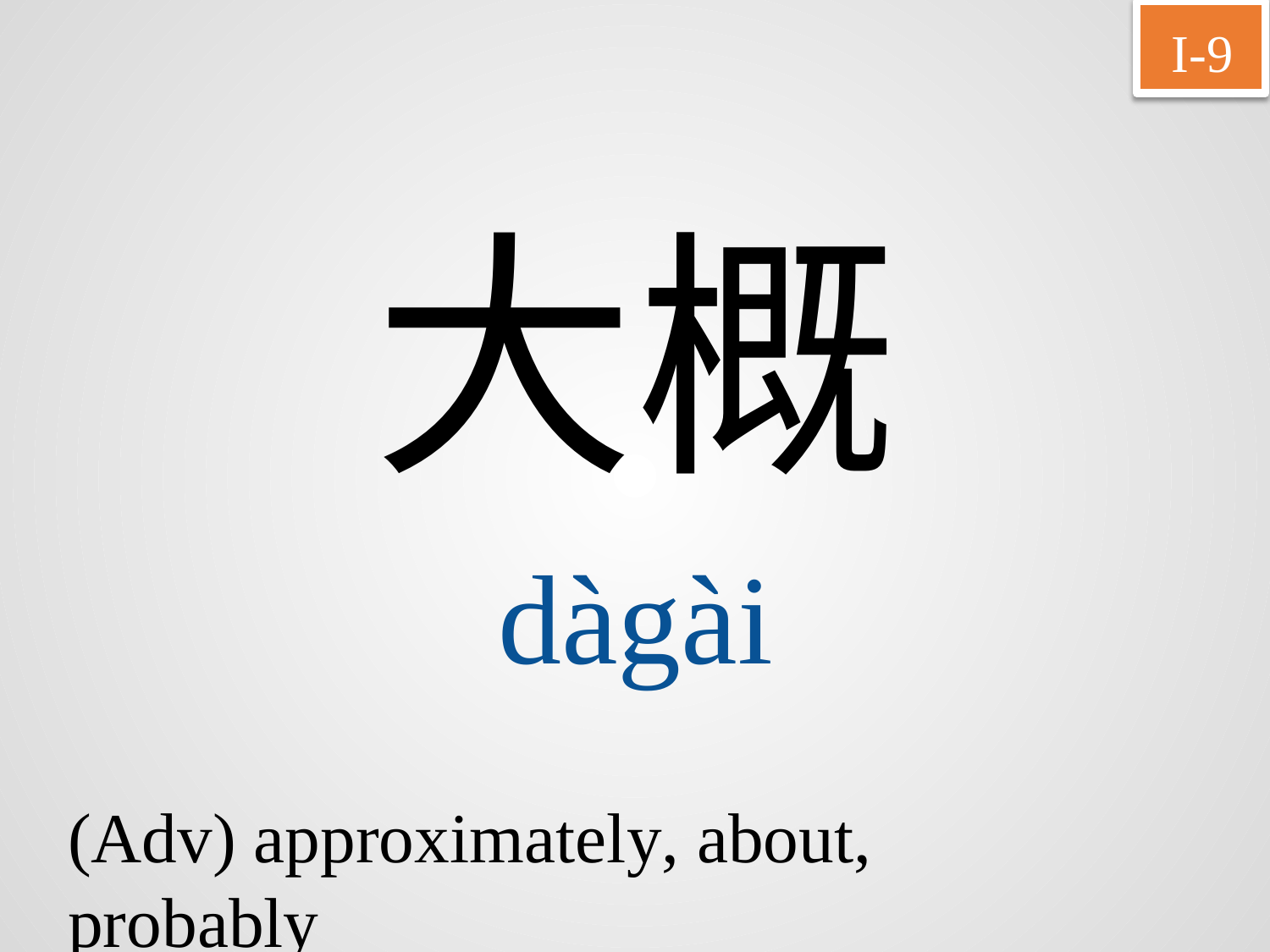

I-9

大概
dàgài
(Adv) approximately, about, probably